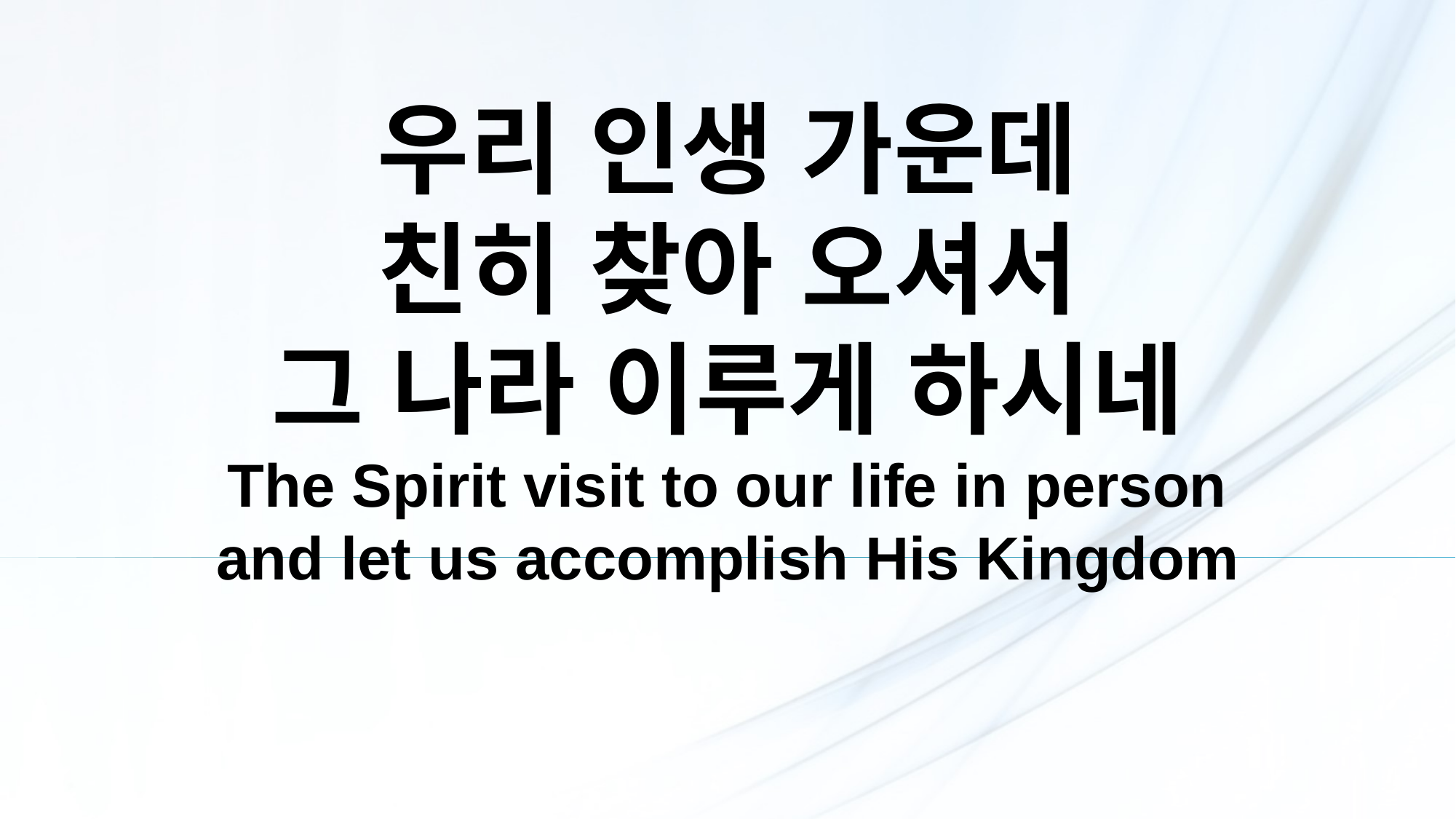

# 우리 인생 가운데 친히 찾아 오셔서 그 나라 이루게 하시네 The Spirit visit to our life in person and let us accomplish His Kingdom